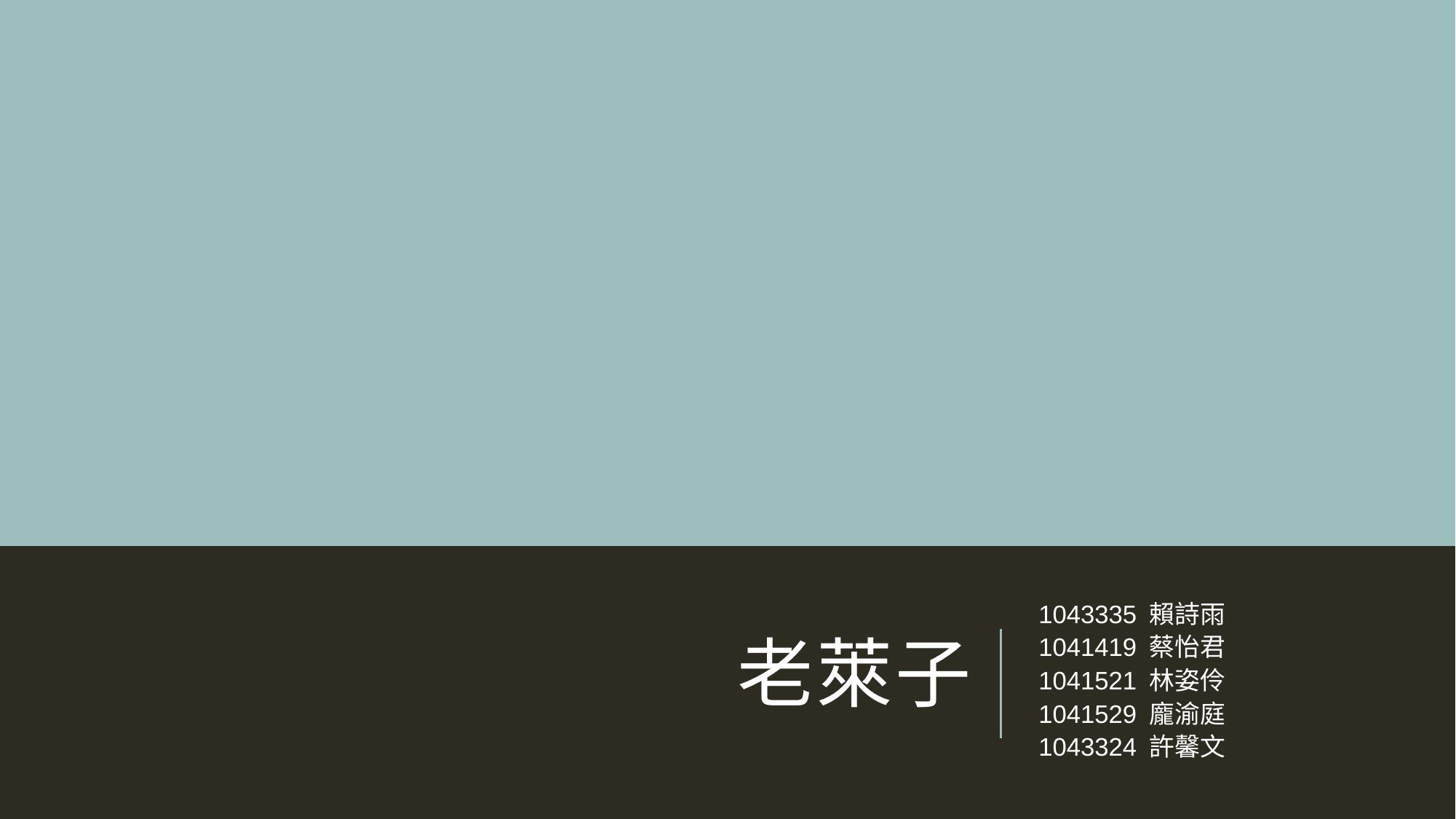

# 老萊子
1043335 賴詩雨
1041419 蔡怡君
1041521 林姿伶
1041529 龐渝庭
1043324 許馨文